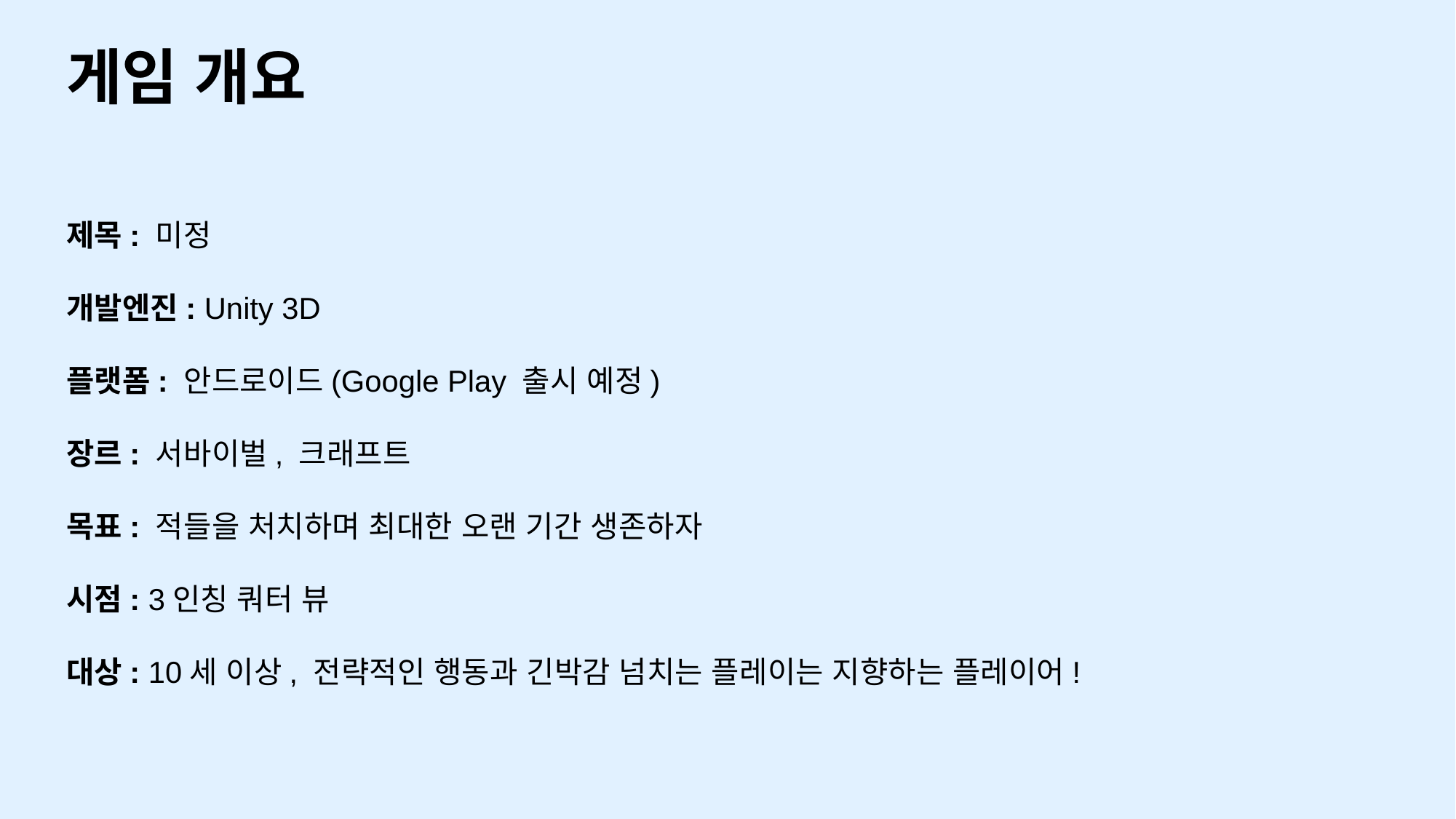

게임 개요
제목: 미정
개발엔진: Unity 3D
플랫폼: 안드로이드(Google Play 출시 예정)
장르: 서바이벌, 크래프트
목표: 적들을 처치하며 최대한 오랜 기간 생존하자
시점: 3인칭 쿼터 뷰
대상: 10세 이상, 전략적인 행동과 긴박감 넘치는 플레이는 지향하는 플레이어!